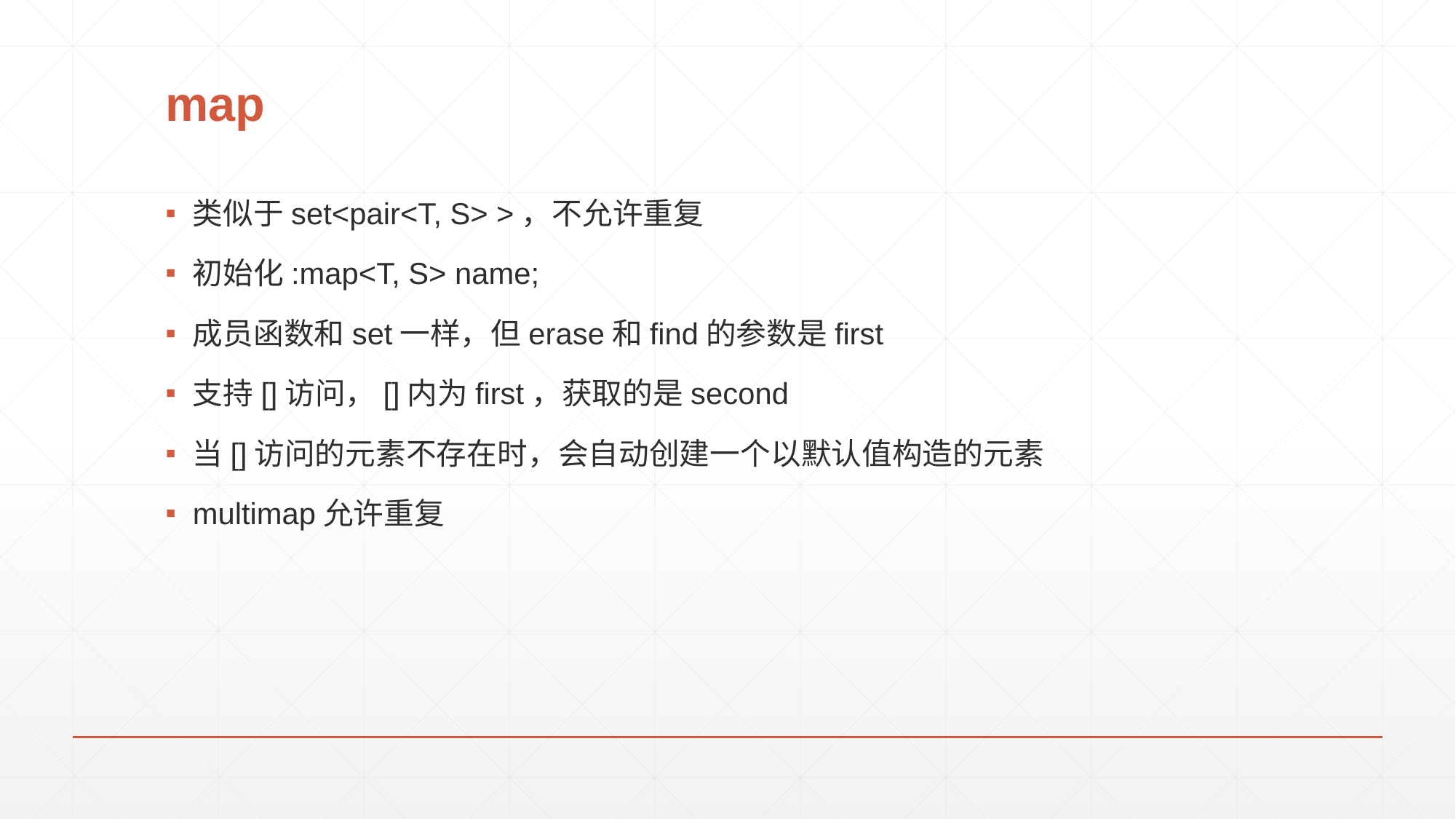

# map
类似于set<pair<T, S> >，不允许重复
初始化:map<T, S> name;
成员函数和set一样，但erase和find的参数是first
支持[]访问，[]内为first，获取的是second
当[]访问的元素不存在时，会自动创建一个以默认值构造的元素
multimap允许重复